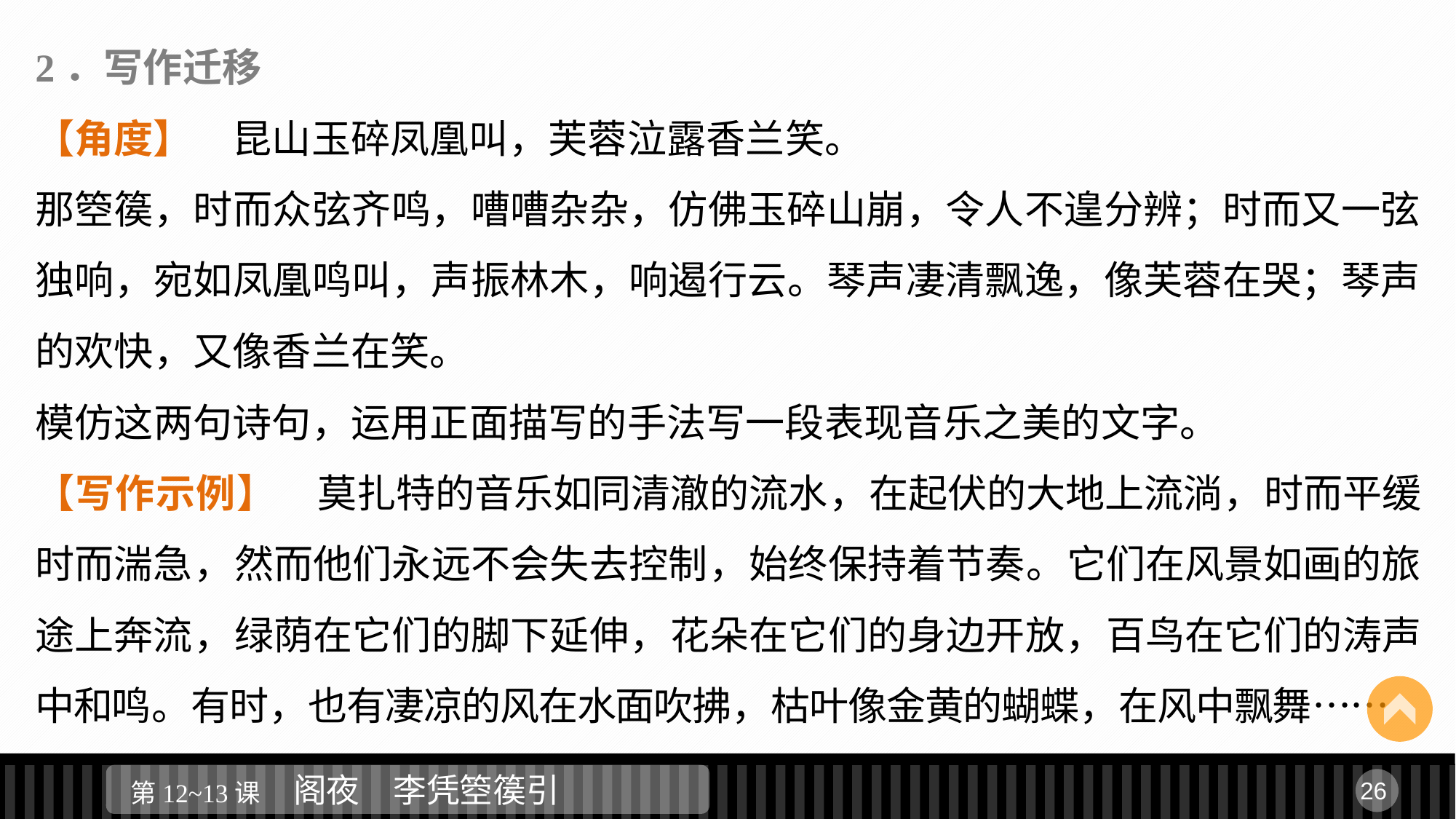

2．写作迁移
【角度】　昆山玉碎凤凰叫，芙蓉泣露香兰笑。
那箜篌，时而众弦齐鸣，嘈嘈杂杂，仿佛玉碎山崩，令人不遑分辨；时而又一弦独响，宛如凤凰鸣叫，声振林木，响遏行云。琴声凄清飘逸，像芙蓉在哭；琴声的欢快，又像香兰在笑。
模仿这两句诗句，运用正面描写的手法写一段表现音乐之美的文字。
【写作示例】　莫扎特的音乐如同清澈的流水，在起伏的大地上流淌，时而平缓时而湍急，然而他们永远不会失去控制，始终保持着节奏。它们在风景如画的旅途上奔流，绿荫在它们的脚下延伸，花朵在它们的身边开放，百鸟在它们的涛声中和鸣。有时，也有凄凉的风在水面吹拂，枯叶像金黄的蝴蝶，在风中飘舞……